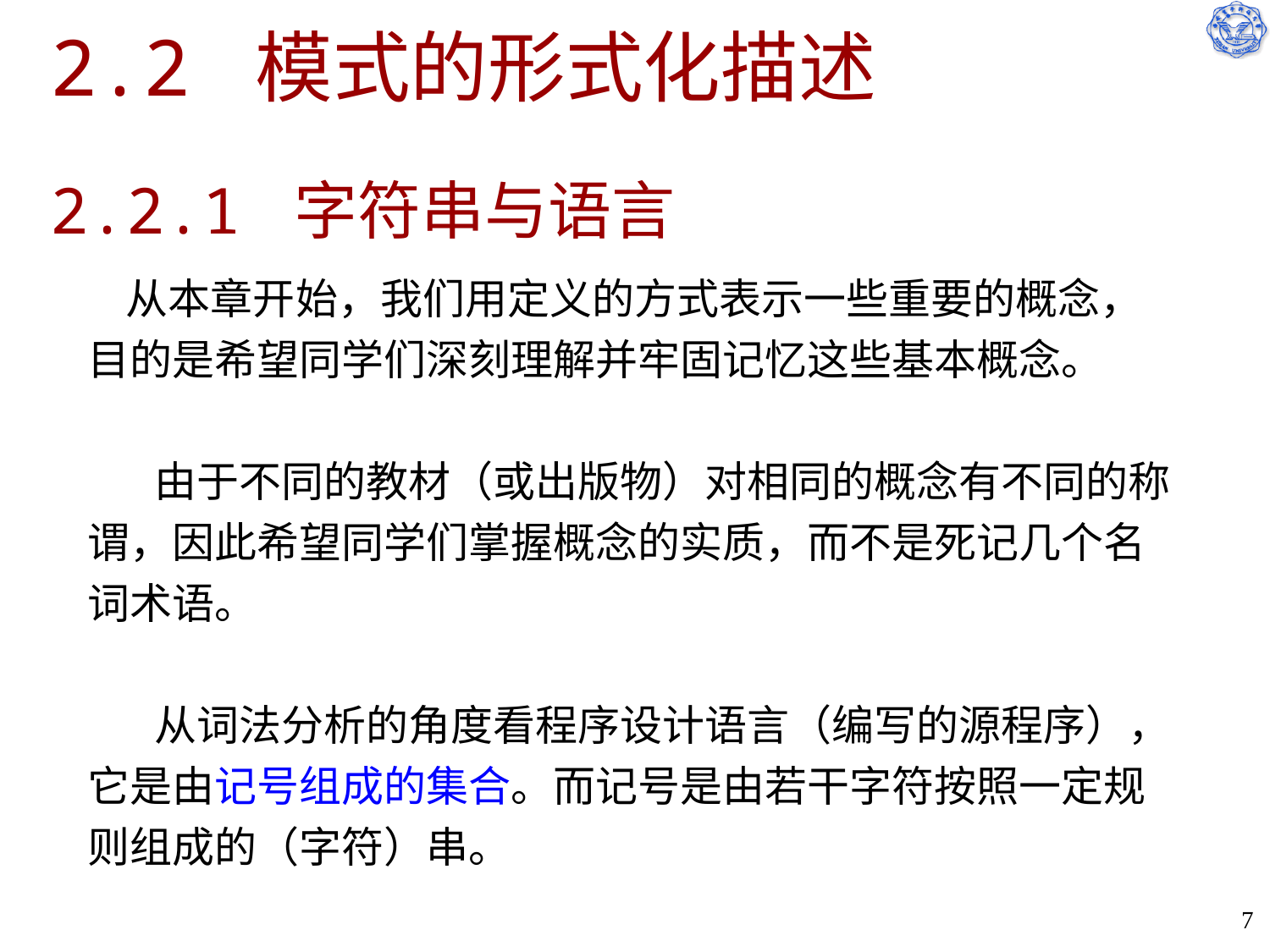

# 2.2 模式的形式化描述 2.2.1 字符串与语言
   从本章开始，我们用定义的方式表示一些重要的概念，目的是希望同学们深刻理解并牢固记忆这些基本概念。

      由于不同的教材（或出版物）对相同的概念有不同的称谓，因此希望同学们掌握概念的实质，而不是死记几个名词术语。

      从词法分析的角度看程序设计语言（编写的源程序），它是由记号组成的集合。而记号是由若干字符按照一定规则组成的（字符）串。
7